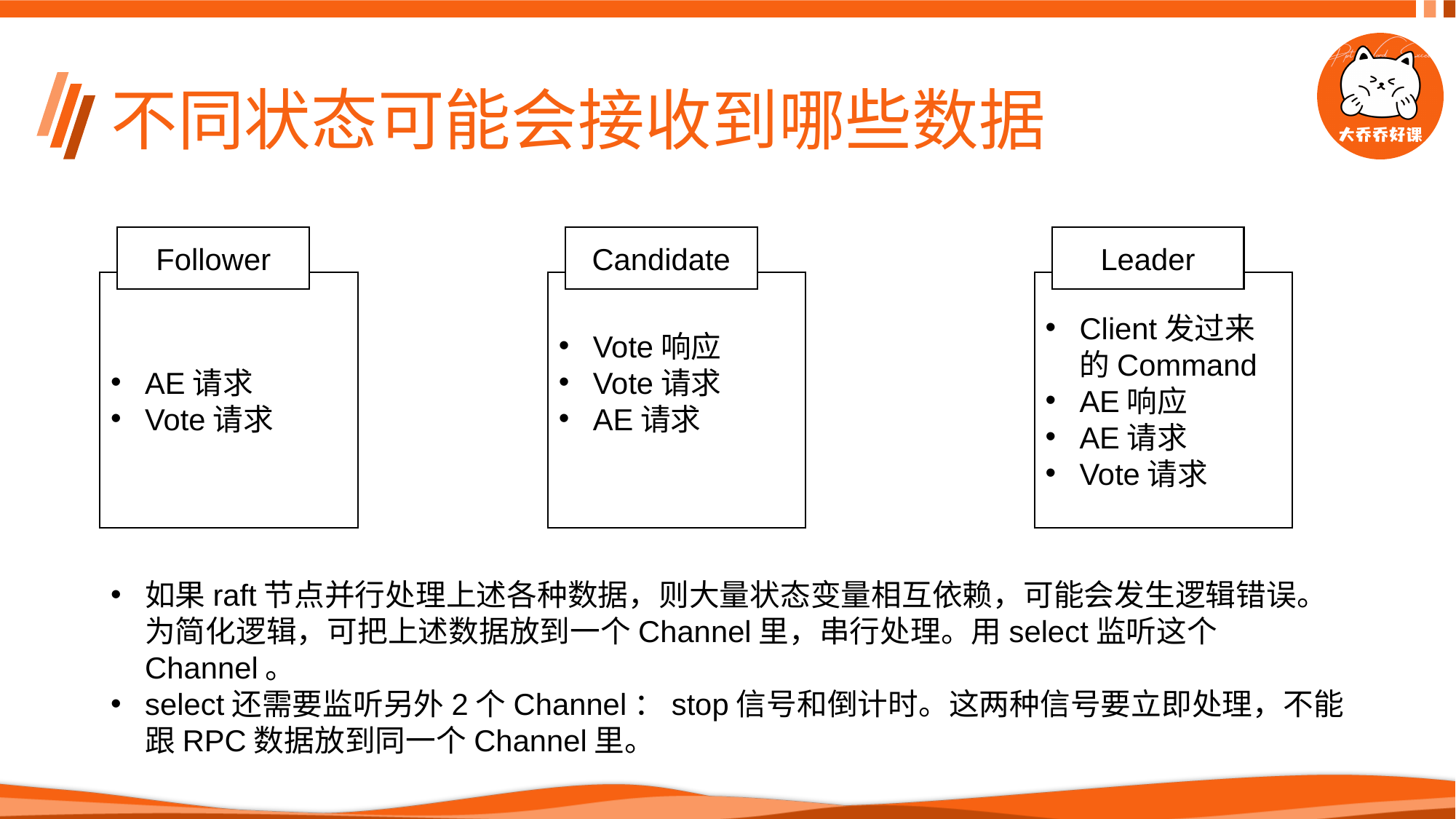

# 不同状态可能会接收到哪些数据
Follower
AE请求
Vote请求
Candidate
Vote响应
Vote请求
AE请求

Leader
Client发过来的Command
AE响应
AE请求
Vote请求
如果raft节点并行处理上述各种数据，则大量状态变量相互依赖，可能会发生逻辑错误。为简化逻辑，可把上述数据放到一个Channel里，串行处理。用select监听这个Channel。
select还需要监听另外2个Channel：stop信号和倒计时。这两种信号要立即处理，不能跟RPC数据放到同一个Channel里。